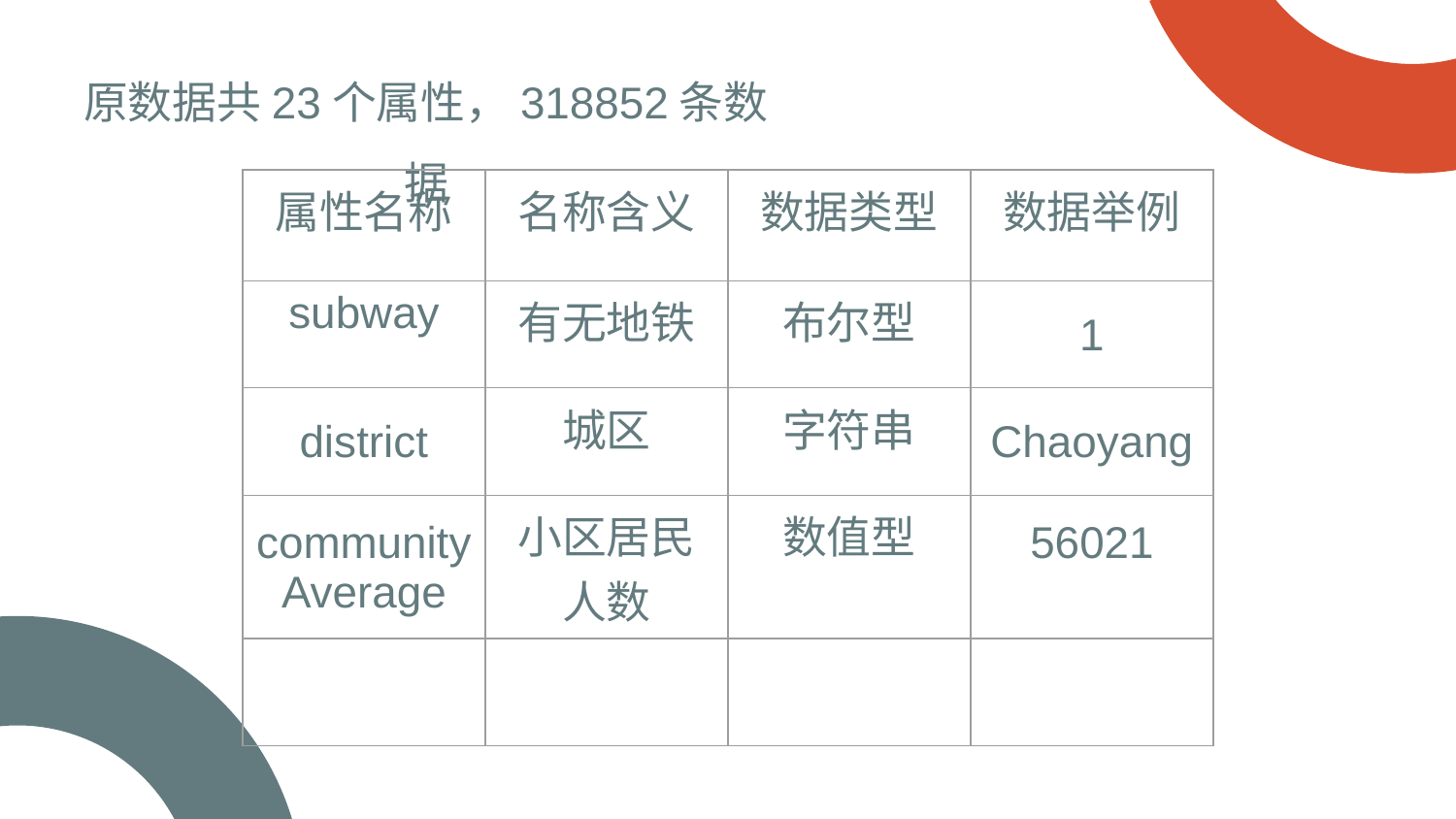

原数据共23个属性，318852条数据
| 属性名称 | 名称含义 | 数据类型 | 数据举例 |
| --- | --- | --- | --- |
| subway | 有无地铁 | 布尔型 | 1 |
| district | 城区 | 字符串 | Chaoyang |
| communityAverage | 小区居民人数 | 数值型 | 56021 |
|  |  |  |  |